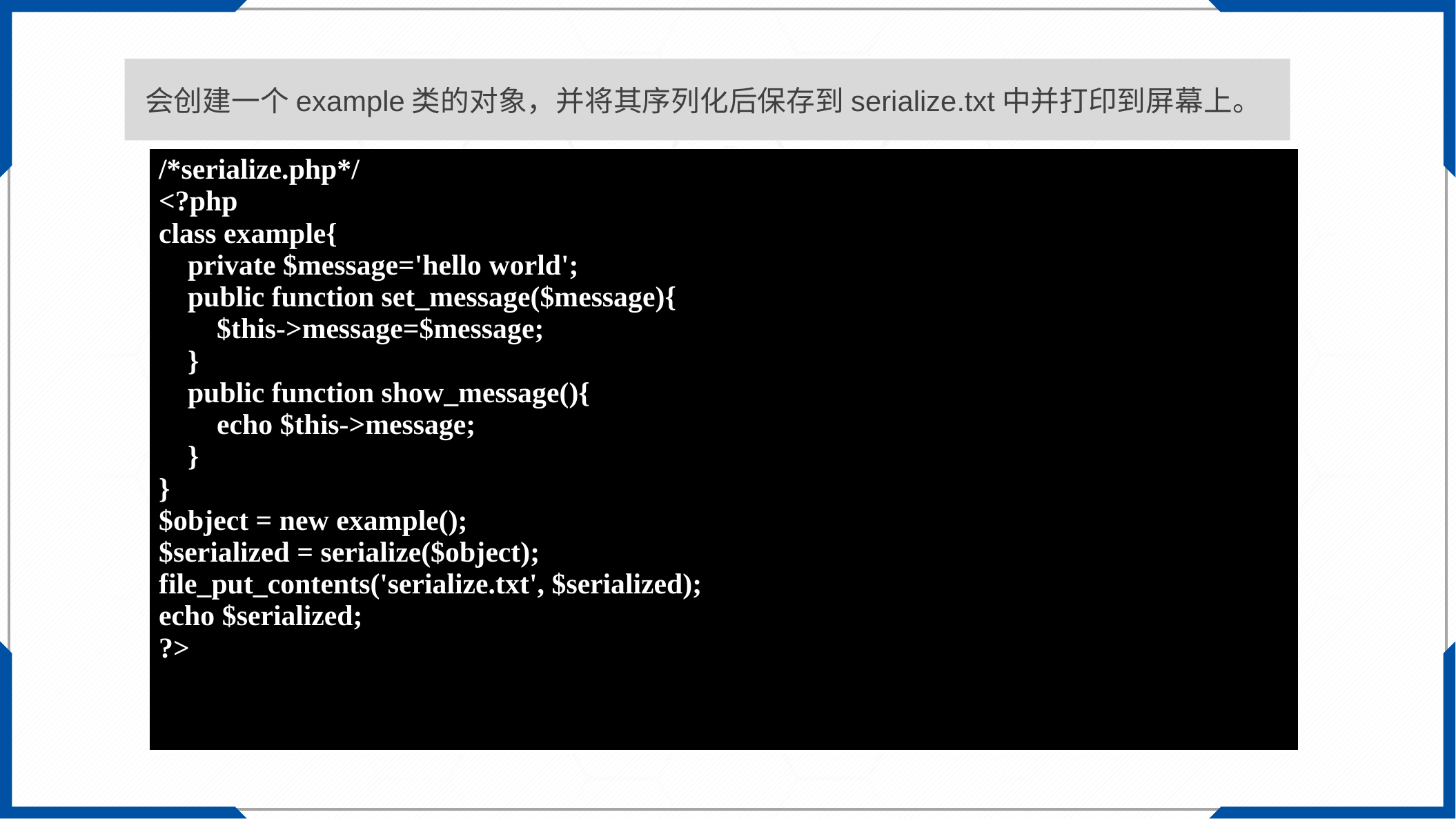

会创建一个example类的对象，并将其序列化后保存到serialize.txt中并打印到屏幕上。
| /\*serialize.php\*/ <?php class example{ private $message='hello world'; public function set\_message($message){ $this->message=$message; } public function show\_message(){ echo $this->message; } } $object = new example(); $serialized = serialize($object); file\_put\_contents('serialize.txt', $serialized); echo $serialized; ?> |
| --- |